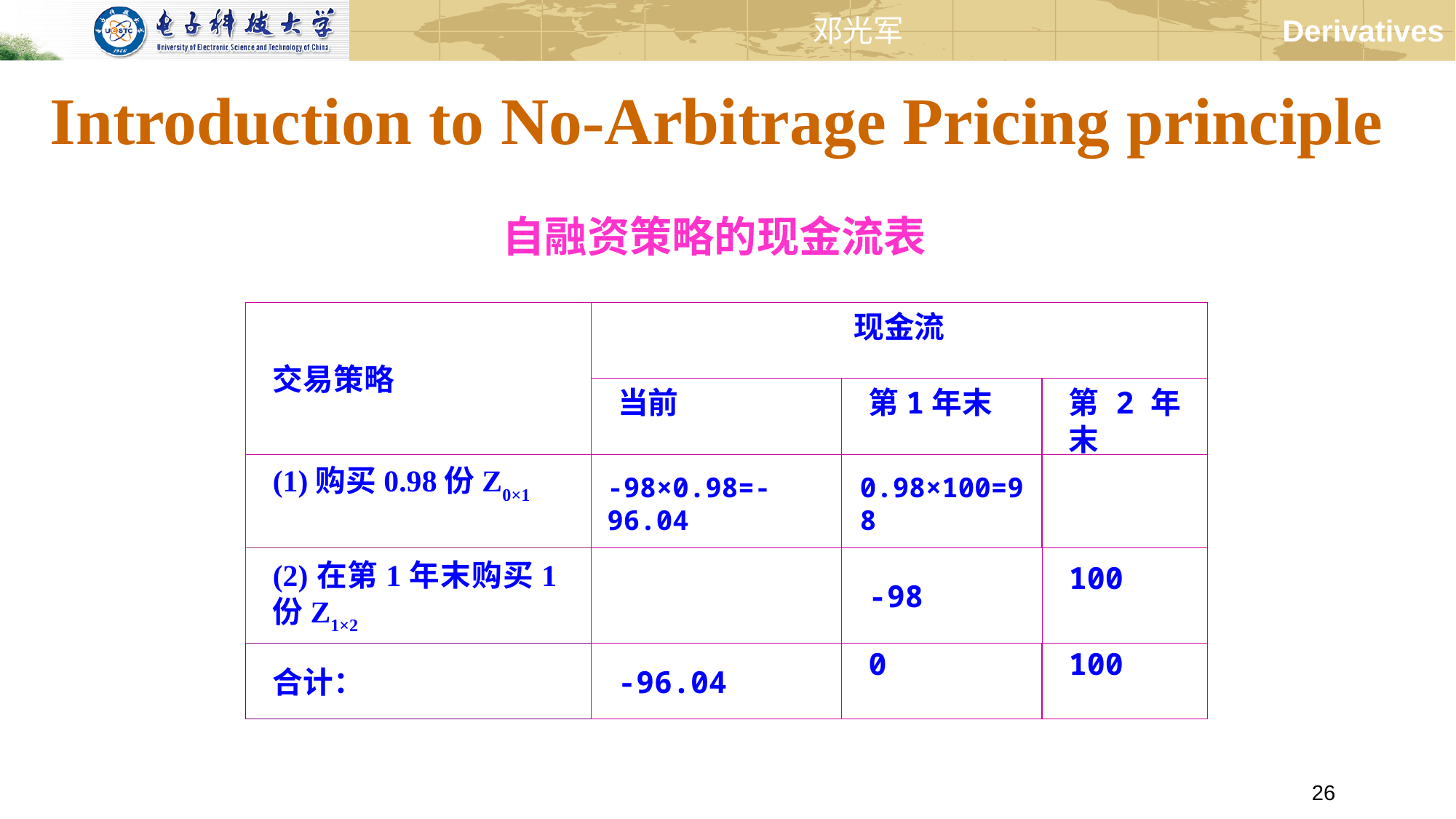

Introduction to No-Arbitrage Pricing principle
自融资策略的现金流表

交易策略

现金流

当前

第1年末

第2年末

(1)购买0.98份Z0×1

-98×0.98=-96.04

0.98×100=98

(2)在第1年末购买1份Z1×2

-98

100

合计：

-96.04

0

100